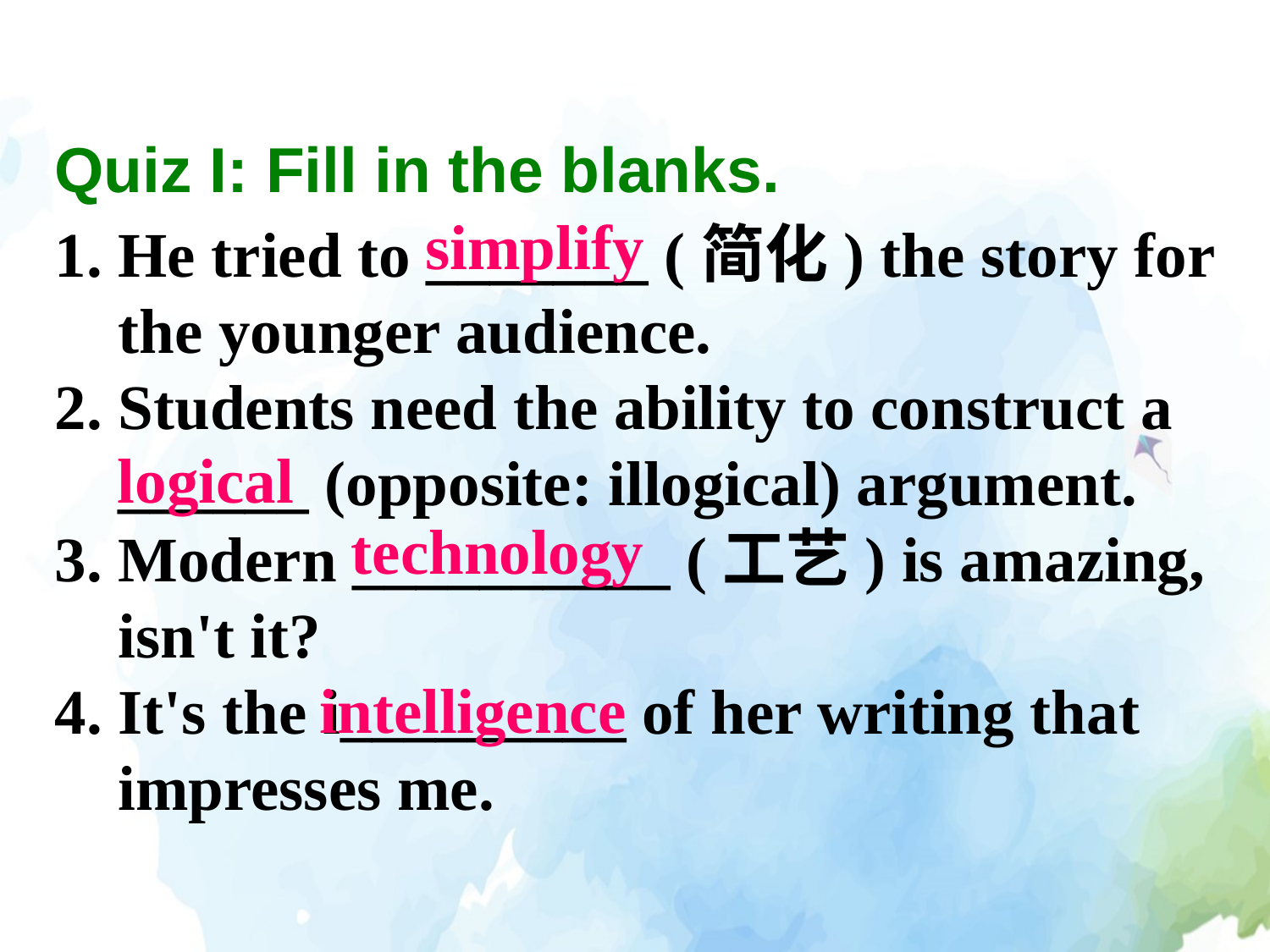

Quiz I: Fill in the blanks.
simplify
1. He tried to _______ (简化) the story for
    the younger audience.
2. Students need the ability to construct a
    ______ (opposite: illogical) argument.
3. Modern __________ (工艺) is amazing,
    isn't it?
4. It's the i_________ of her writing that
    impresses me.
logical
technology
intelligence